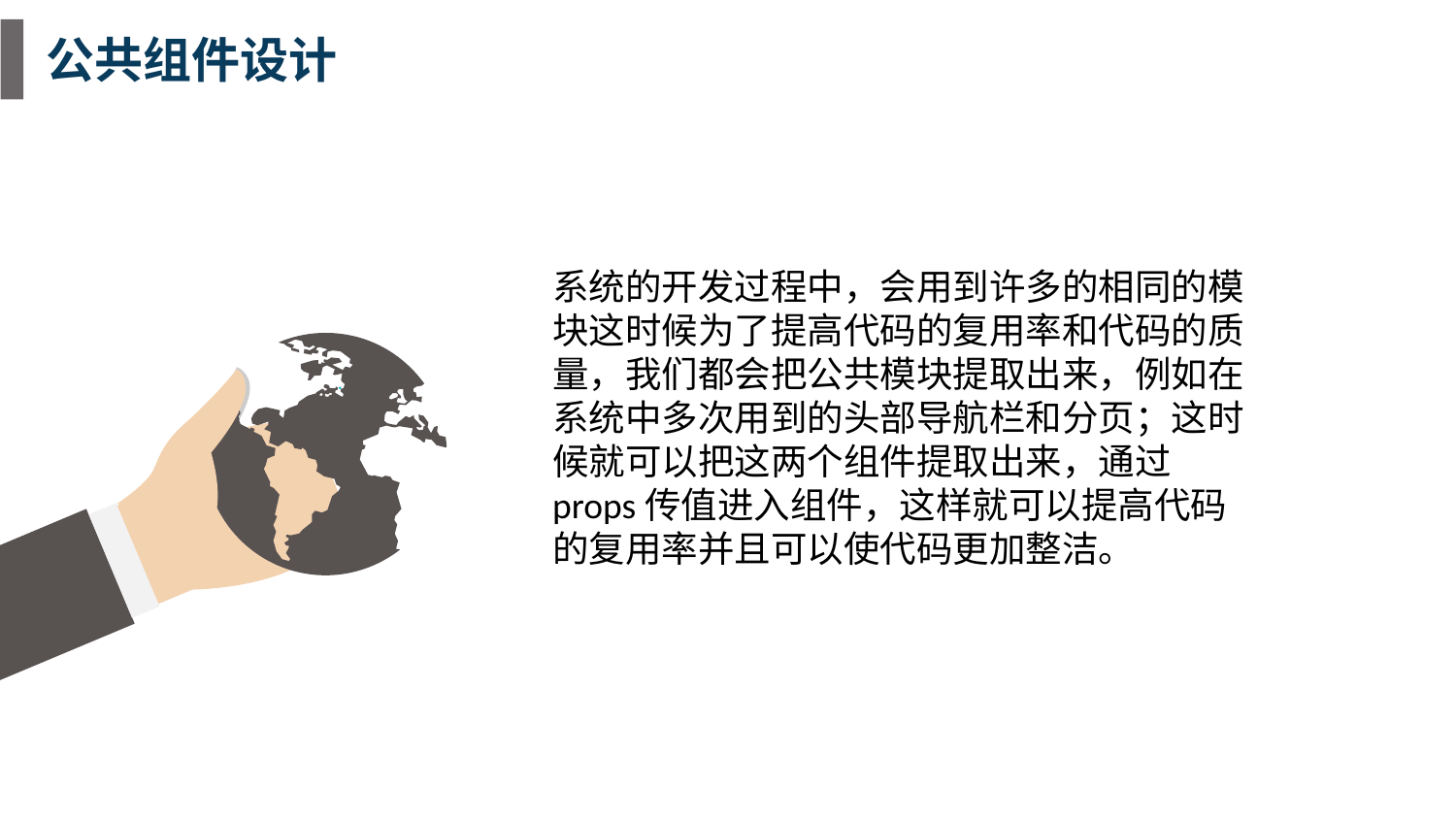

公共组件设计
系统的开发过程中，会用到许多的相同的模块这时候为了提高代码的复用率和代码的质量，我们都会把公共模块提取出来，例如在系统中多次用到的头部导航栏和分页；这时候就可以把这两个组件提取出来，通过props传值进入组件，这样就可以提高代码的复用率并且可以使代码更加整洁。